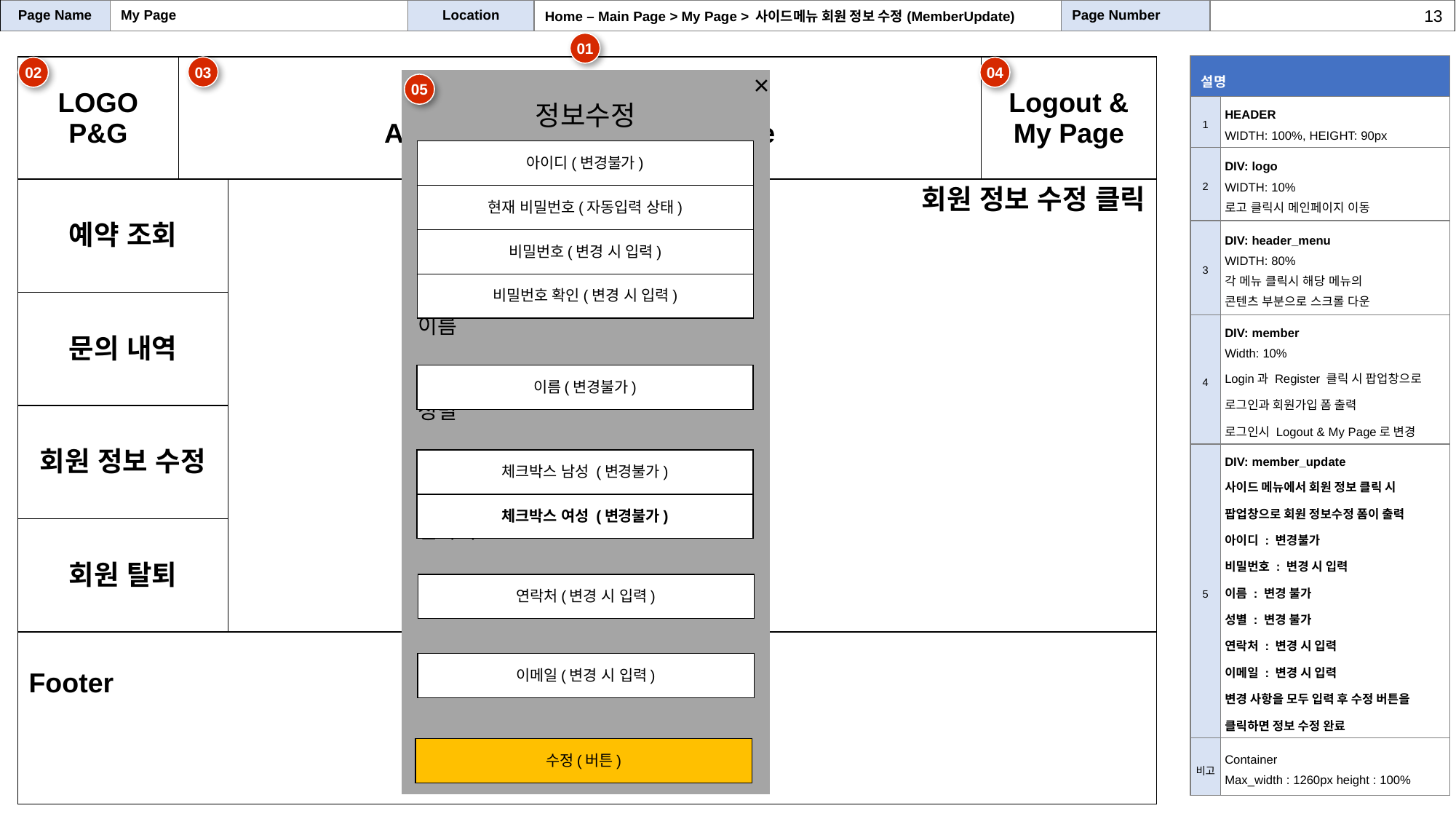

| Page Name | My Page | Location | Home – Main Page > My Page > 사이드메뉴 회원 정보 수정(MemberUpdate) | Page Number |  |
| --- | --- | --- | --- | --- | --- |
13
01
| 설명 |  |
| --- | --- |
| 1 | HEADER WIDTH: 100%, HEIGHT: 90px |
| 2 | DIV: logo WIDTH: 10% 로고 클릭시 메인페이지 이동 |
| 3 | DIV: header\_menu WIDTH: 80% 각 메뉴 클릭시 해당 메뉴의 콘텐츠 부분으로 스크롤 다운 |
| 4 | DIV: member Width: 10% Login과 Register 클릭 시 팝업창으로 로그인과 회원가입 폼 출력 로그인시 Logout & My Page로 변경 |
| 5 | DIV: member\_update 사이드 메뉴에서 회원 정보 클릭 시 팝업창으로 회원 정보수정 폼이 출력 아이디 : 변경불가 비밀번호 : 변경 시 입력 이름 : 변경 불가 성별 : 변경 불가 연락처 : 변경 시 입력 이메일 : 변경 시 입력 변경 사항을 모두 입력 후 수정 버튼을 클릭하면 정보 수정 완료 |
| 비고 | Container Max\_width : 1260px height : 100% |
| LOGO P&G | Header Menu About Products Event Service |  | Logout & My Page |
| --- | --- | --- | --- |
| 예약 조회 |  | 회원 정보 수정 클릭 |  |
| 문의 내역 |  |  |  |
| 회원 정보 수정 |  |  |  |
| 회원 탈퇴 |  |  |  |
| Footer |  |  |  |
03
04
02
| × 정보수정 이름 성별 연락처 이메일 |
| --- |
05

| 아이디(변경불가) |
| --- |
| 현재 비밀번호(자동입력 상태) |
| 비밀번호(변경 시 입력) |
| 비밀번호 확인(변경 시 입력) |
05
| 이름(변경불가) |
| --- |
| 체크박스 남성 (변경불가) |
| --- |
| 체크박스 여성 (변경불가) |
| 연락처(변경 시 입력) |
| --- |
| 이메일(변경 시 입력) |
| --- |
| 수정(버튼) |
| --- |